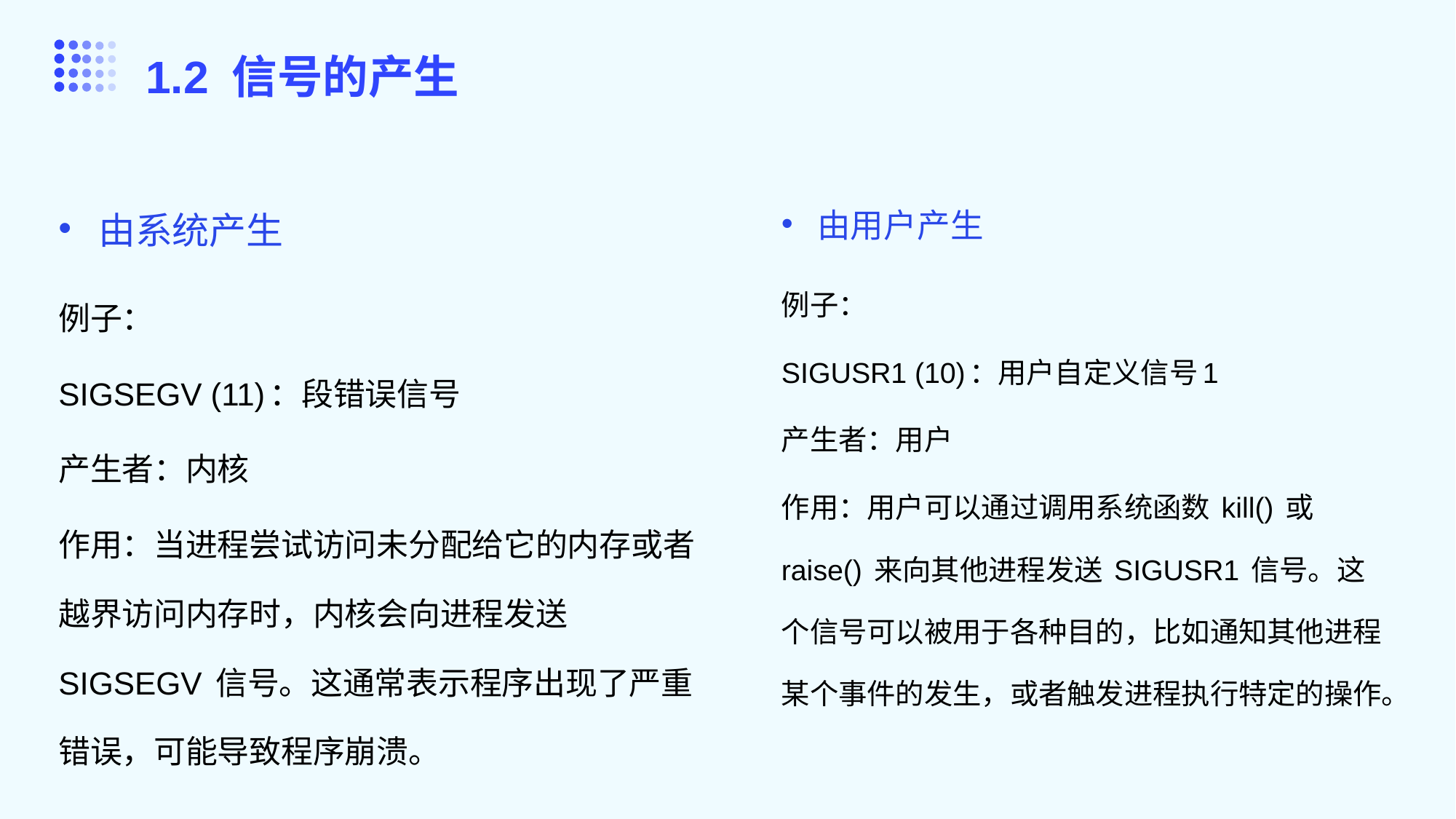

1.2 信号的产生

由系统产生
例子：
SIGSEGV (11)：段错误信号
产生者：内核
作用：当进程尝试访问未分配给它的内存或者越界访问内存时，内核会向进程发送 SIGSEGV 信号。这通常表示程序出现了严重错误，可能导致程序崩溃。
由用户产生
例子：
SIGUSR1 (10)：用户自定义信号1
产生者：用户
作用：用户可以通过调用系统函数 kill() 或 raise() 来向其他进程发送 SIGUSR1 信号。这个信号可以被用于各种目的，比如通知其他进程某个事件的发生，或者触发进程执行特定的操作。